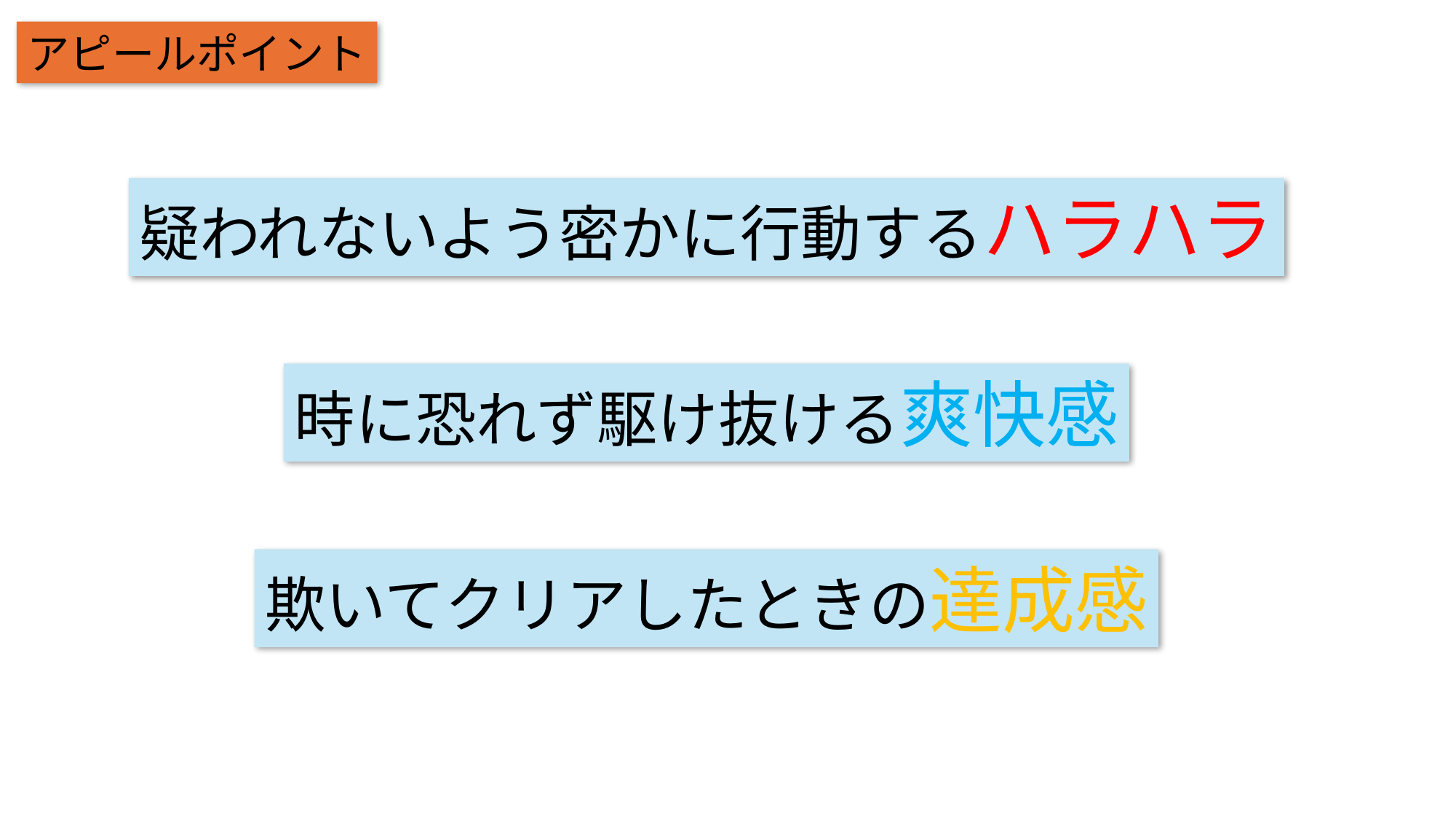

アピールポイント
疑われないよう密かに行動するハラハラ
時に恐れず駆け抜ける爽快感
欺いてクリアしたときの達成感